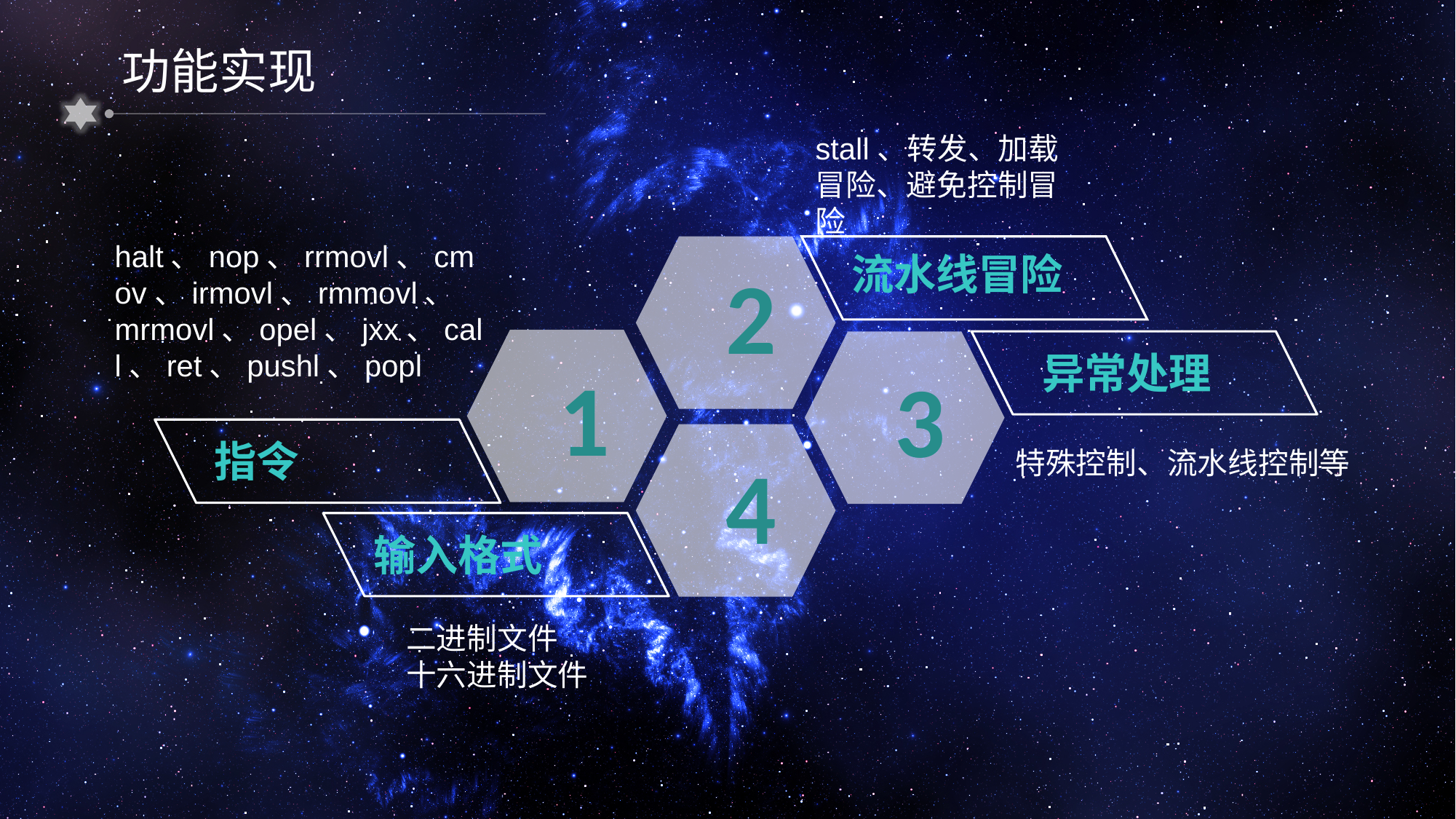

功能实现
stall、转发、加载冒险、避免控制冒险
halt、nop、rrmovl、cmov、irmovl、rmmovl、mrmovl、opel、jxx、call、ret、pushl、popl

2

流水线冒险

1

3
异常处理

指令

4
特殊控制、流水线控制等

输入格式
二进制文件
十六进制文件